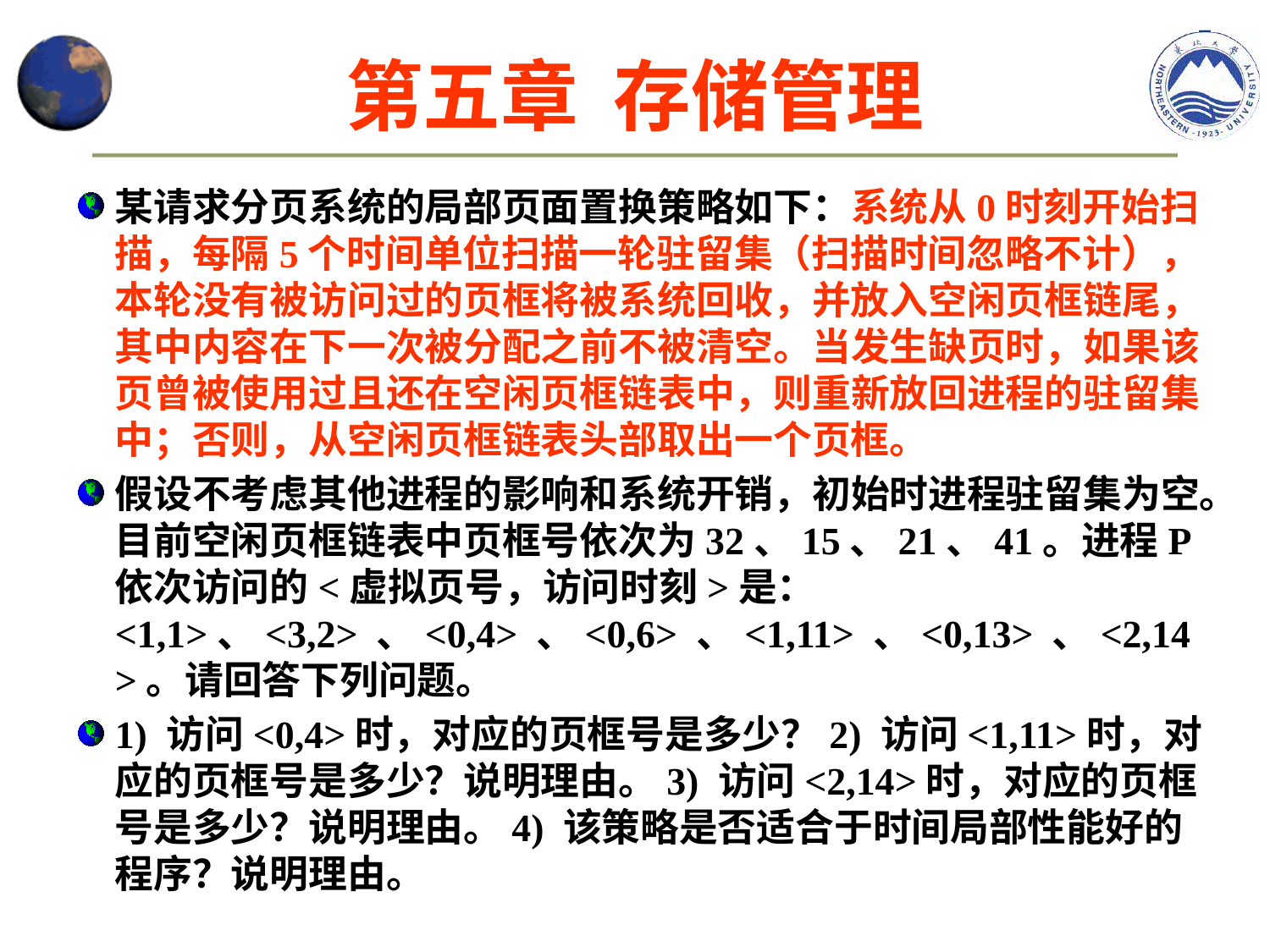

第五章  存储管理
某请求分页系统的局部页面置换策略如下：系统从0时刻开始扫描，每隔5个时间单位扫描一轮驻留集（扫描时间忽略不计），本轮没有被访问过的页框将被系统回收，并放入空闲页框链尾，其中内容在下一次被分配之前不被清空。当发生缺页时，如果该页曾被使用过且还在空闲页框链表中，则重新放回进程的驻留集中；否则，从空闲页框链表头部取出一个页框。
假设不考虑其他进程的影响和系统开销，初始时进程驻留集为空。目前空闲页框链表中页框号依次为32、15、21、41。进程P依次访问的<虚拟页号，访问时刻>是：<1,1>、<3,2> 、<0,4> 、<0,6> 、<1,11> 、<0,13> 、<2,14>。请回答下列问题。
1) 访问<0,4>时，对应的页框号是多少？2) 访问<1,11>时，对应的页框号是多少？说明理由。3) 访问<2,14>时，对应的页框号是多少？说明理由。4) 该策略是否适合于时间局部性能好的程序？说明理由。